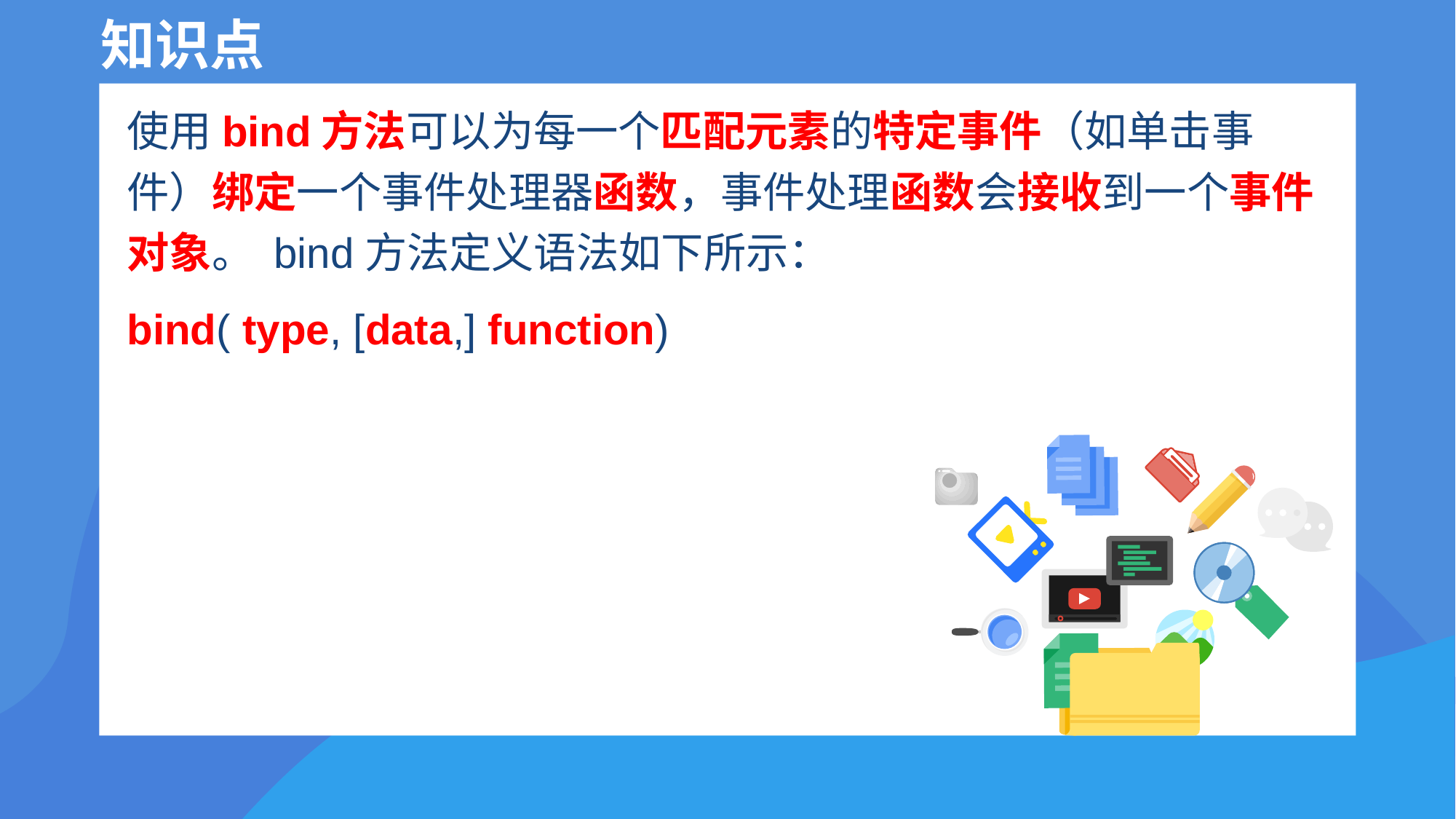

# 知识点
使用bind方法可以为每一个匹配元素的特定事件（如单击事件）绑定一个事件处理器函数，事件处理函数会接收到一个事件对象。 bind方法定义语法如下所示：
bind( type, [data,] function)